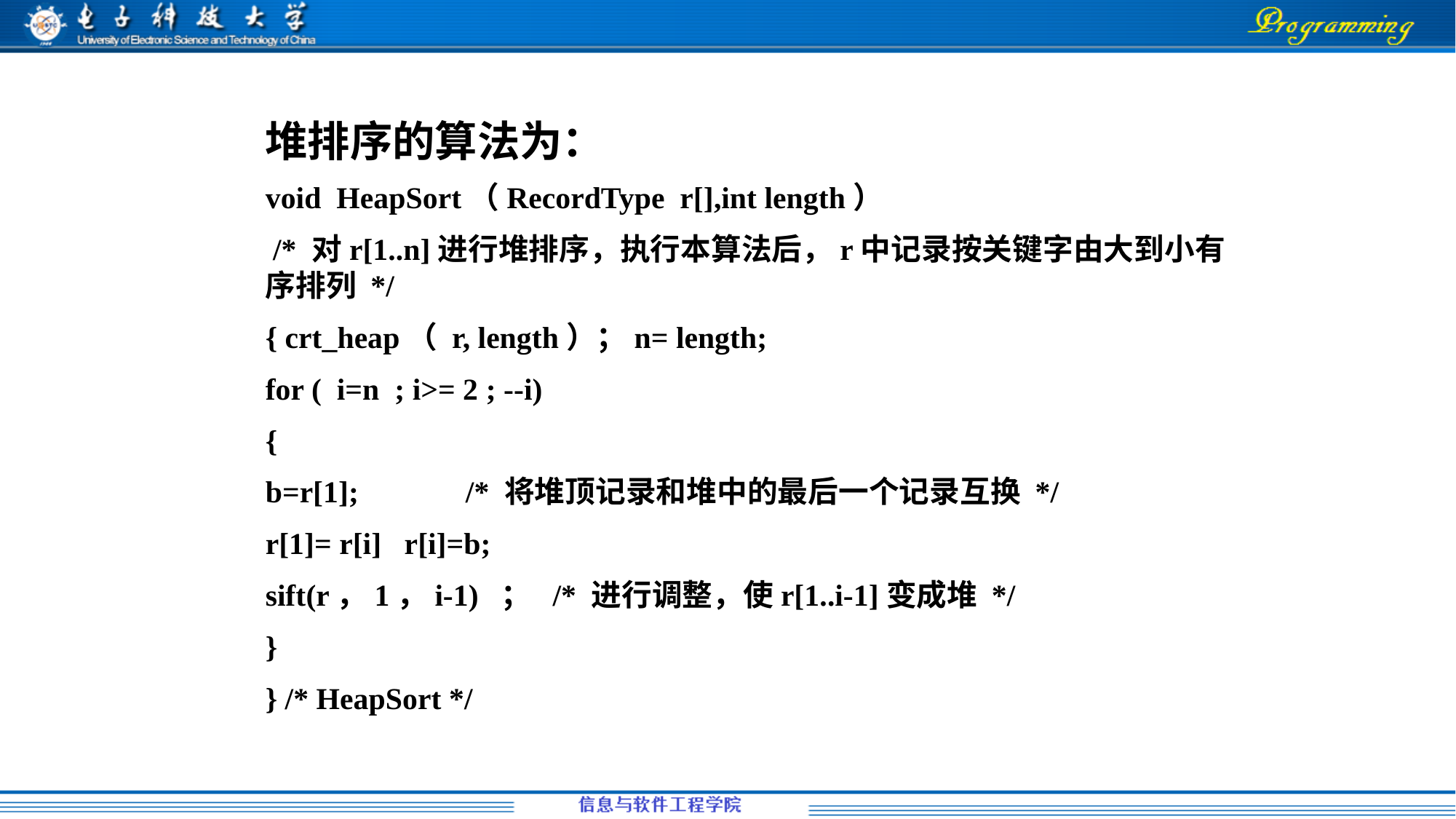

堆排序的算法为：
void  HeapSort（RecordType  r[],int length）
 /* 对r[1..n]进行堆排序，执行本算法后，r中记录按关键字由大到小有序排列 */
{ crt_heap（ r, length）；n= length;
for (  i=n  ; i>= 2 ; --i)
{
b=r[1];              /* 将堆顶记录和堆中的最后一个记录互换 */
r[1]= r[i]   r[i]=b;
sift(r，1，i-1)  ；  /* 进行调整，使r[1..i-1]变成堆 */
}
} /* HeapSort */